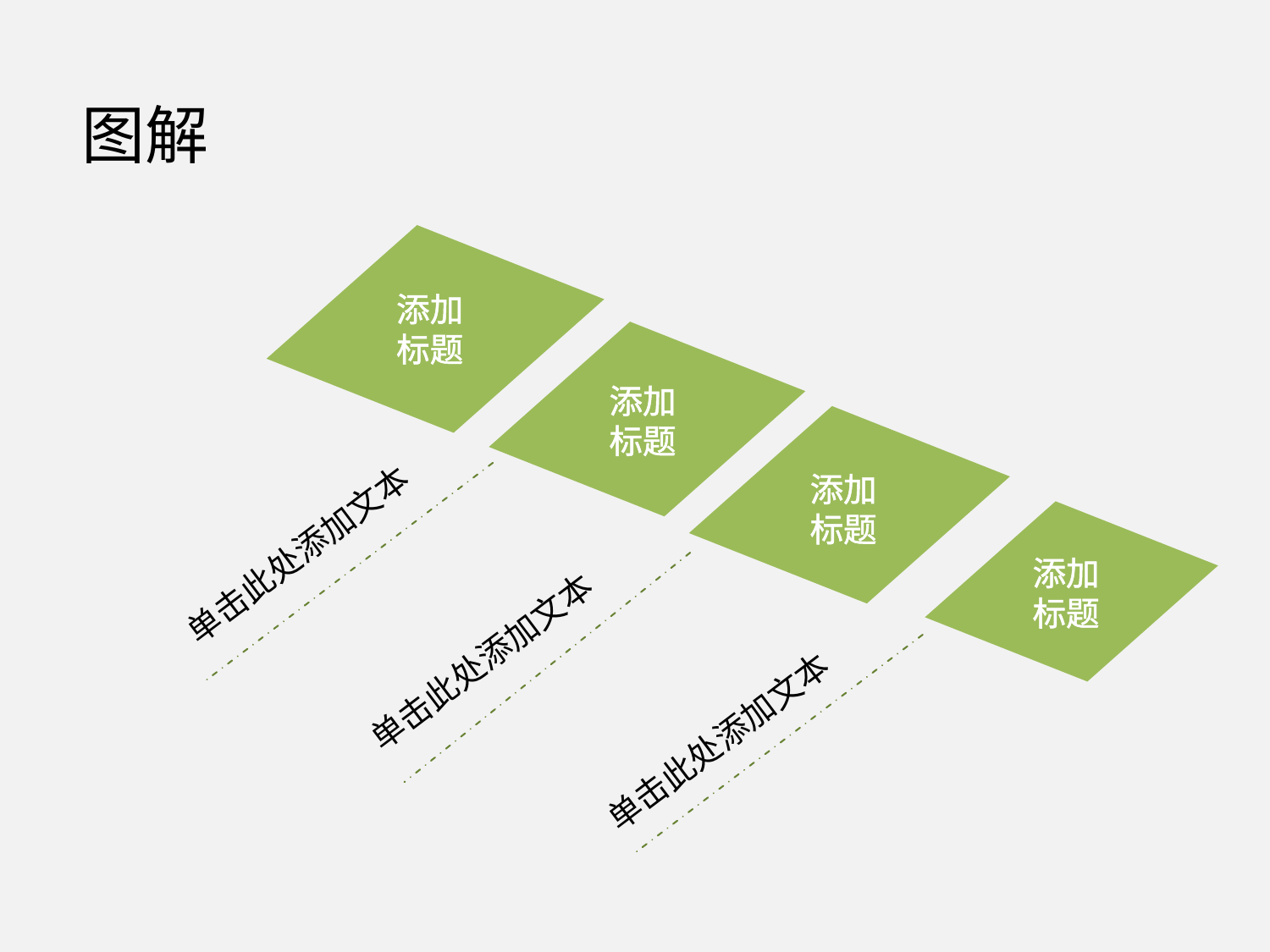

图解

添加
标题

添加
标题

添加
标题

单击此处添加文本
添加
标题
单击此处添加文本
单击此处添加文本